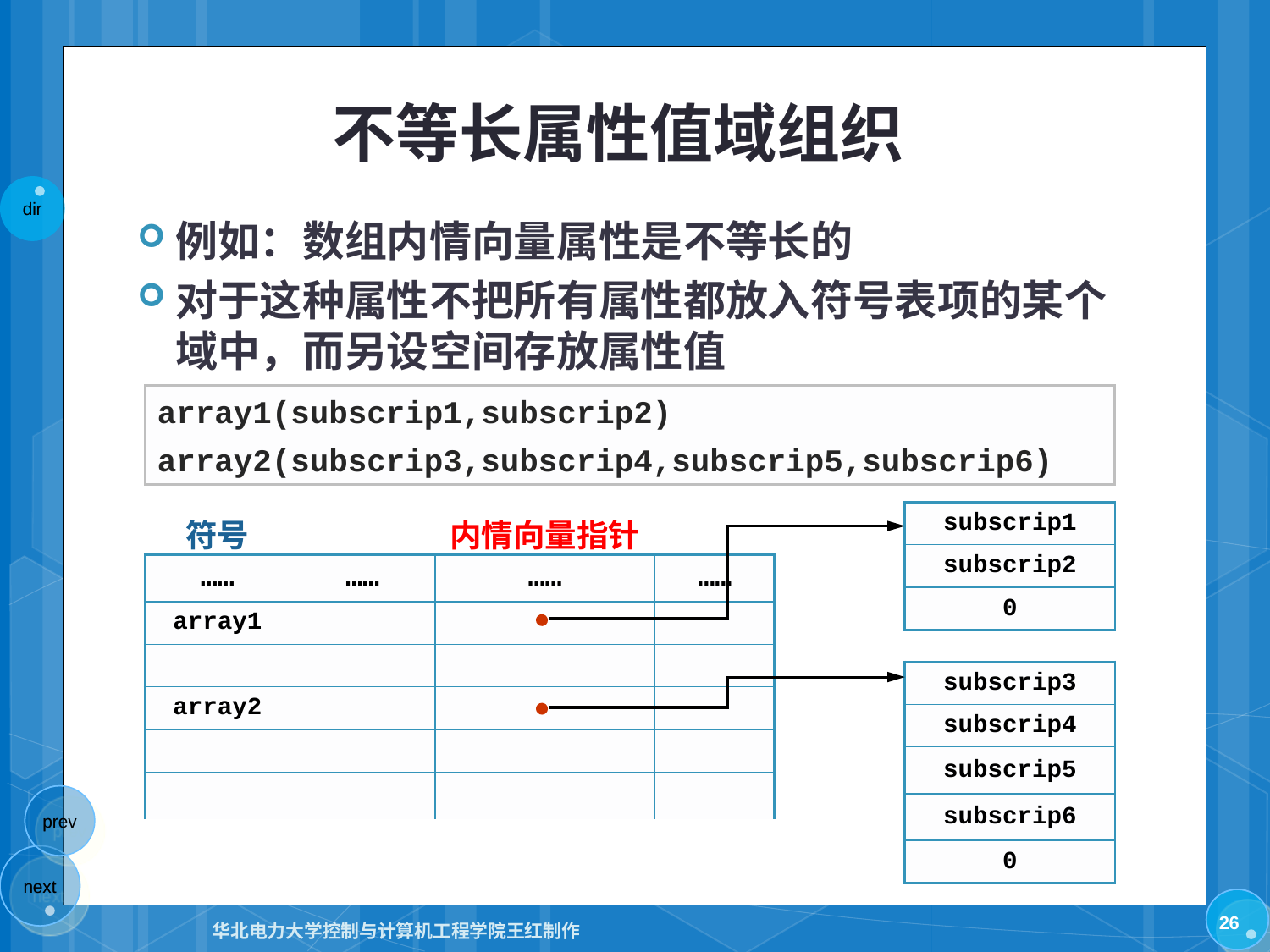

# 不等长属性值域组织
例如：数组内情向量属性是不等长的
对于这种属性不把所有属性都放入符号表项的某个域中，而另设空间存放属性值
array1(subscrip1,subscrip2)
array2(subscrip3,subscrip4,subscrip5,subscrip6)
| subscrip1 |
| --- |
| subscrip2 |
| 0 |
| 符号 |  | 内情向量指针 |  |
| --- | --- | --- | --- |
| …… | …… | …… | …… |
| array1 |  |  |  |
|  |  |  |  |
| array2 |  |  |  |
|  |  |  |  |
|  |  |  |  |
•
| subscrip3 |
| --- |
| subscrip4 |
| subscrip5 |
| subscrip6 |
| 0 |
•
26
华北电力大学控制与计算机工程学院王红制作